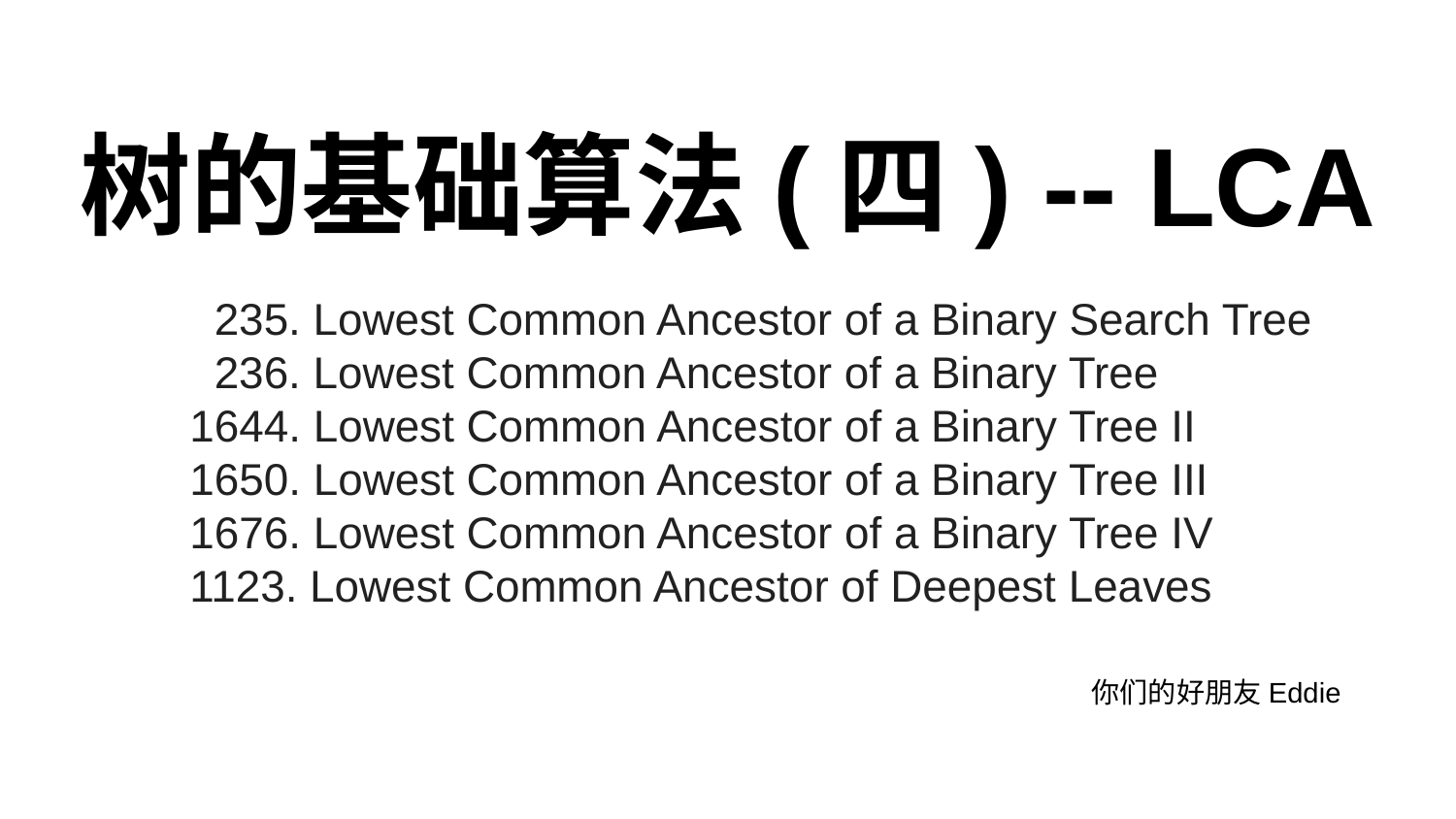

# 树的基础算法(四) -- LCA
  235. Lowest Common Ancestor of a Binary Search Tree
  236. Lowest Common Ancestor of a Binary Tree
1644. Lowest Common Ancestor of a Binary Tree II
1650. Lowest Common Ancestor of a Binary Tree III
1676. Lowest Common Ancestor of a Binary Tree IV
1123. Lowest Common Ancestor of Deepest Leaves
你们的好朋友Eddie